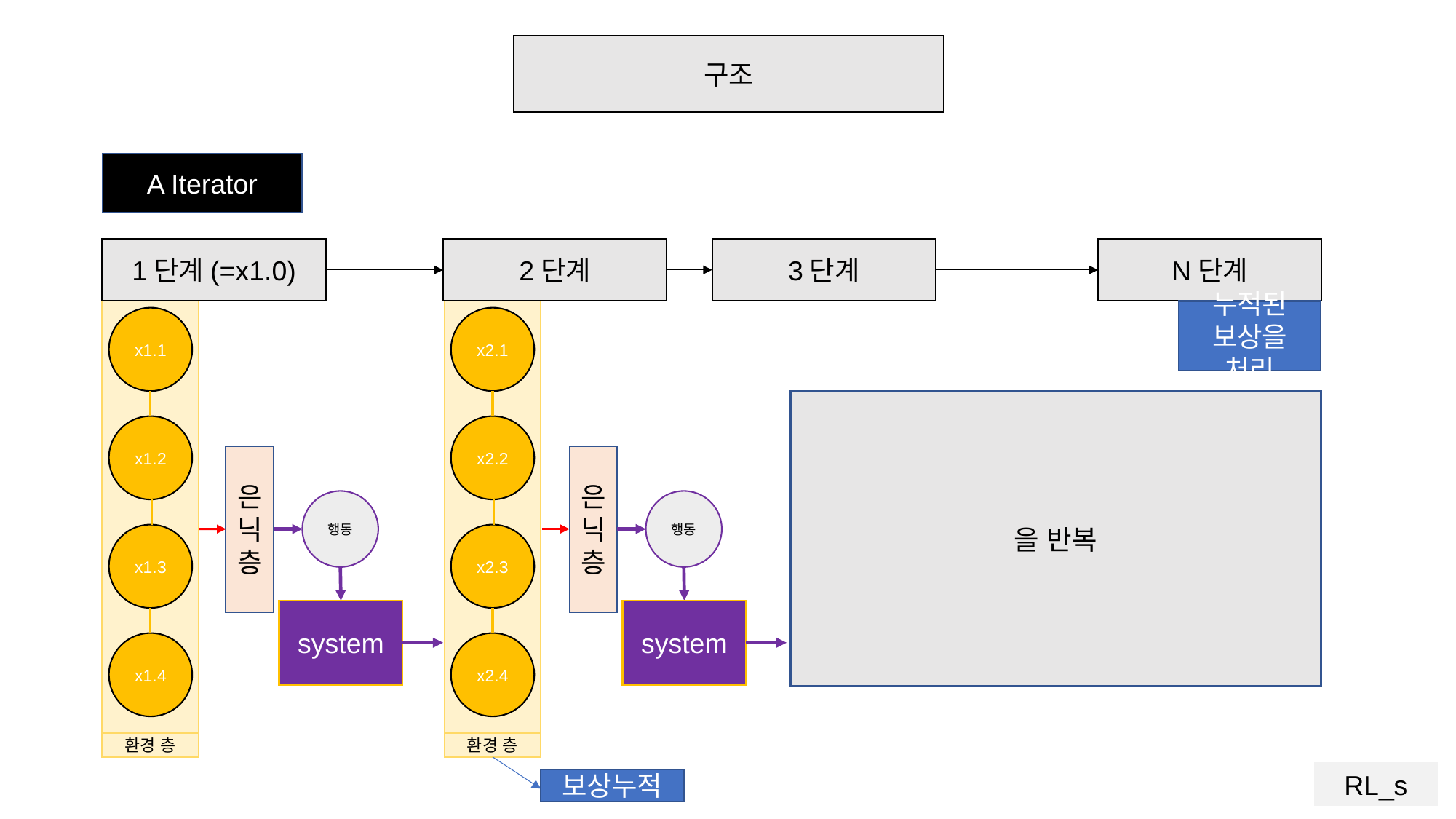

구조
A Iterator
1단계(=x1.0)
2단계
3단계
N단계

누적된 보상을 처리
x1.1
x2.1
을 반복
x1.2
x2.2
은닉층
은닉층
행동
행동
x1.3
x2.3
system
system
x1.4
x2.4
환경 층
환경 층
RL_s
보상누적